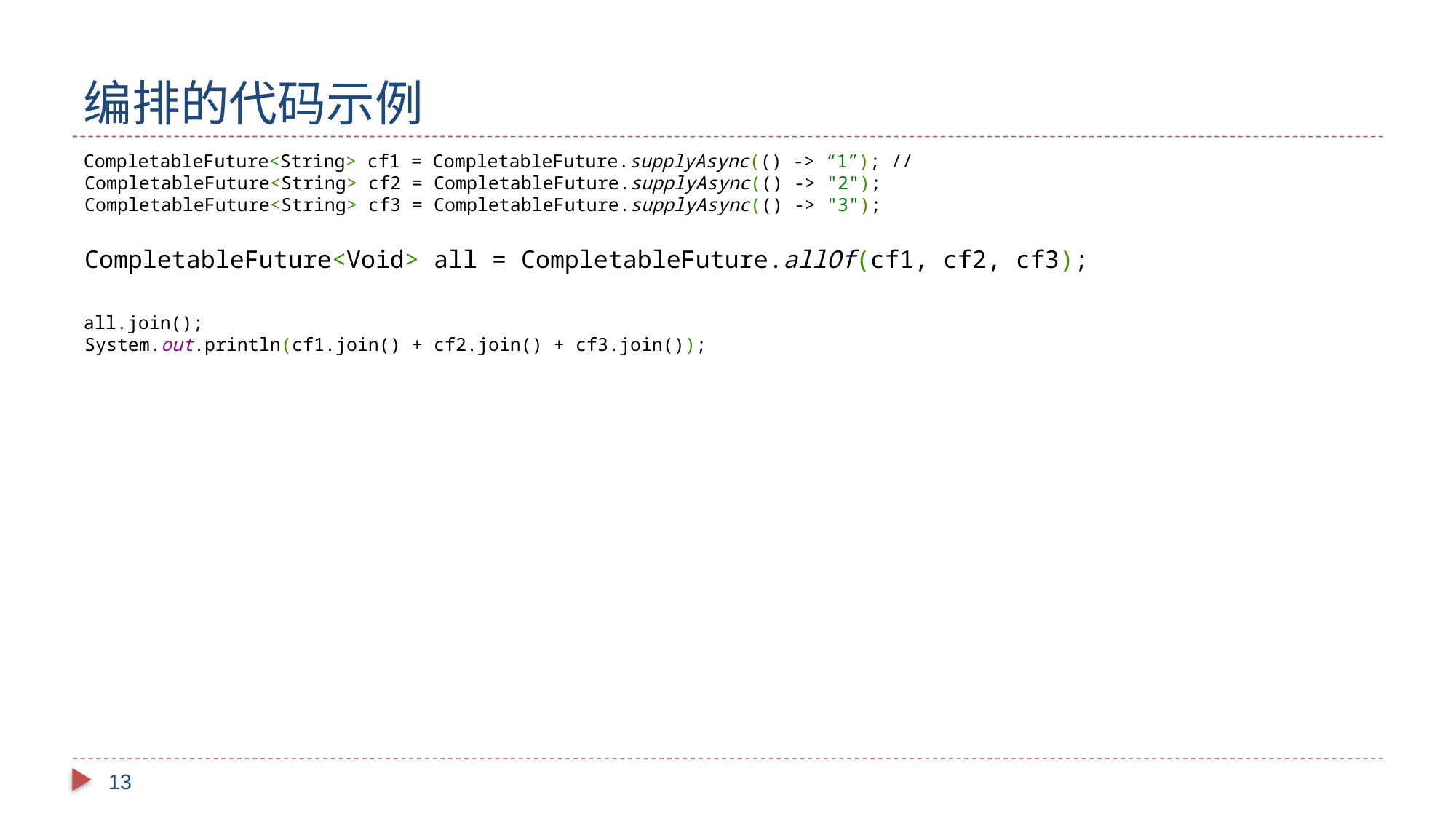

# 编排的代码示例
CompletableFuture<String> cf1 = CompletableFuture.supplyAsync(() -> “1”); //
CompletableFuture<String> cf2 = CompletableFuture.supplyAsync(() -> "2");
CompletableFuture<String> cf3 = CompletableFuture.supplyAsync(() -> "3");
CompletableFuture<Void> all = CompletableFuture.allOf(cf1, cf2, cf3);
all.join();
System.out.println(cf1.join() + cf2.join() + cf3.join());
13